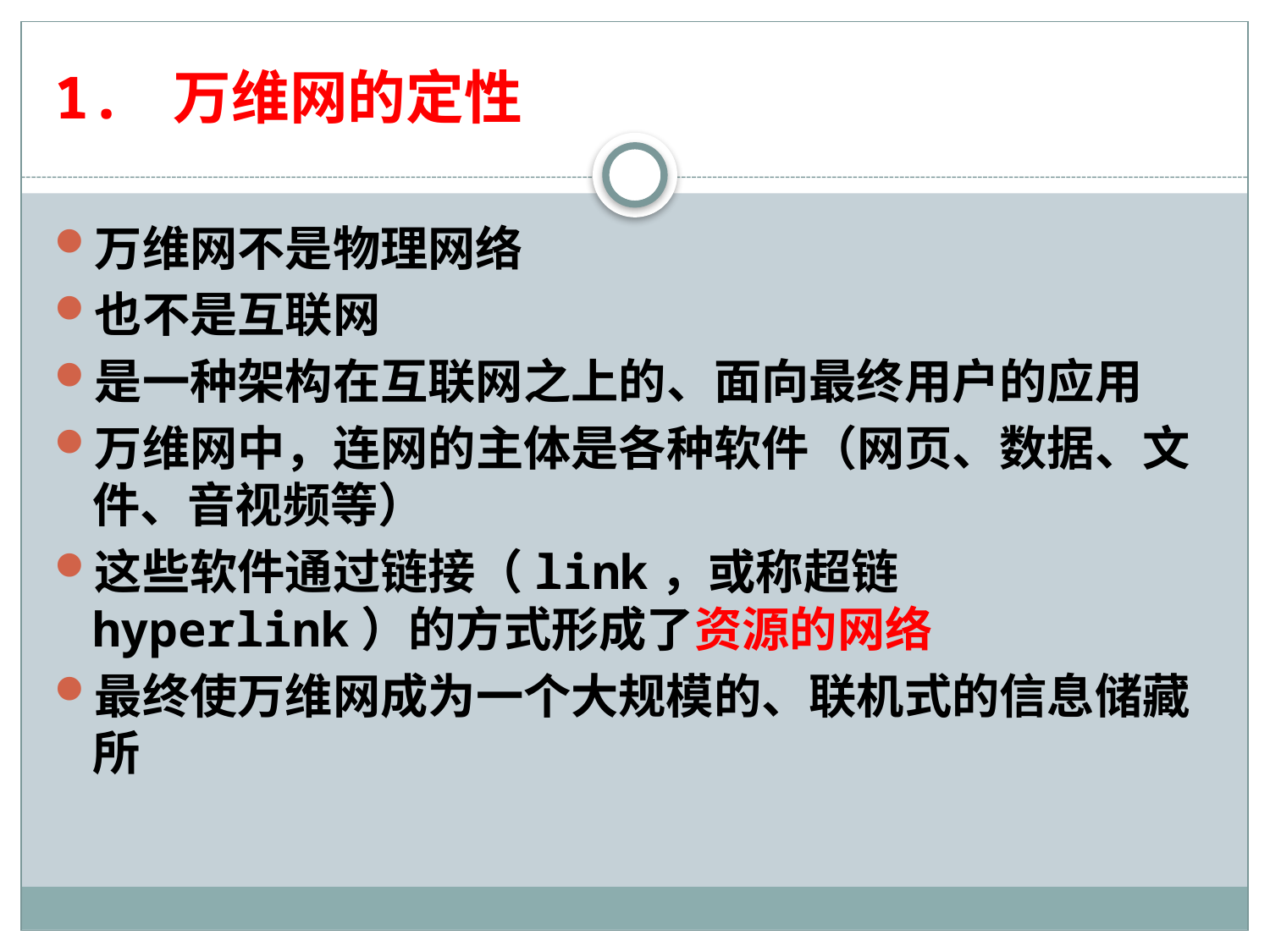

# 1. 万维网的定性
万维网不是物理网络
也不是互联网
是一种架构在互联网之上的、面向最终用户的应用
万维网中，连网的主体是各种软件（网页、数据、文件、音视频等）
这些软件通过链接（link，或称超链hyperlink）的方式形成了资源的网络
最终使万维网成为一个大规模的、联机式的信息储藏所